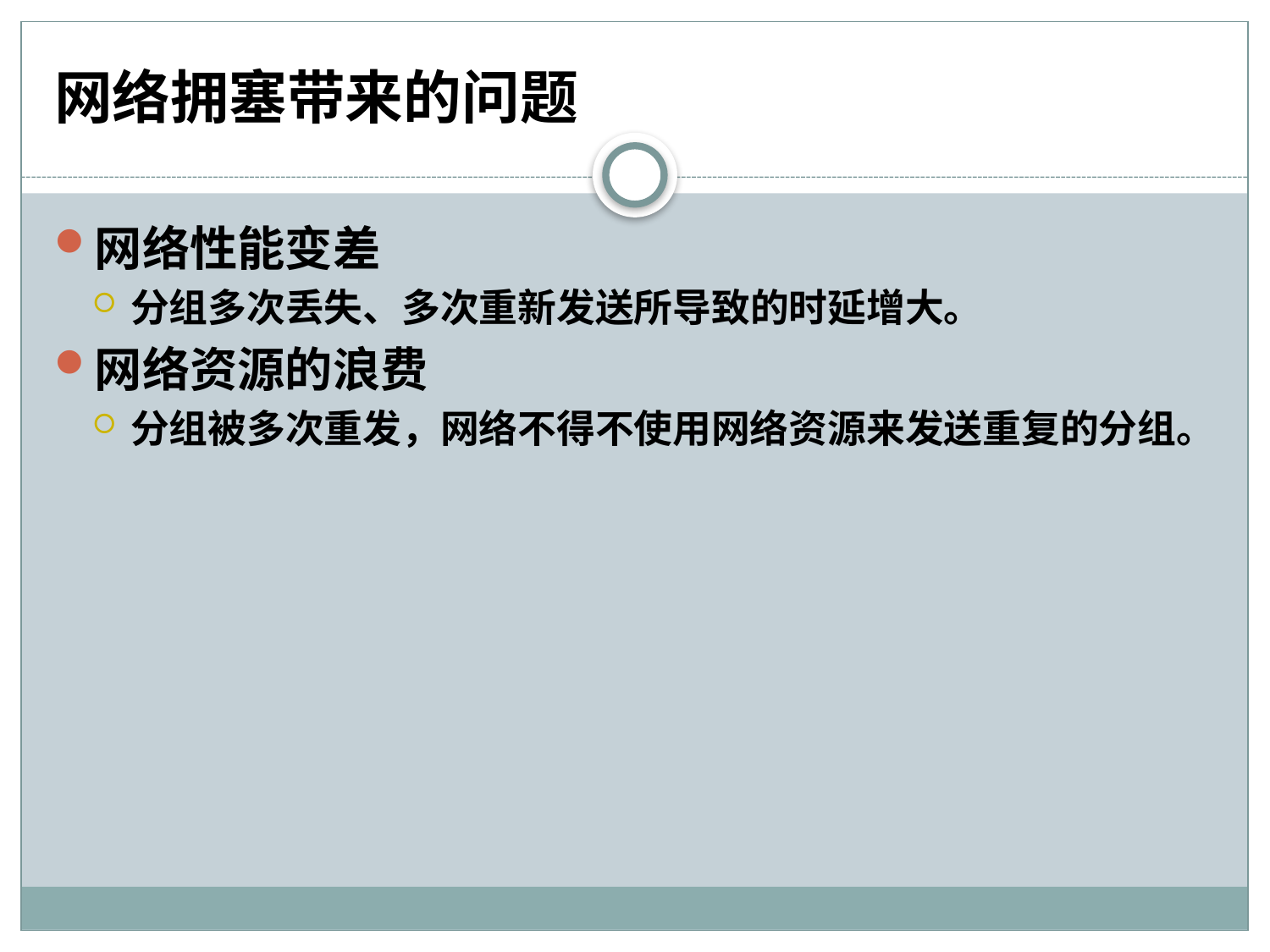

# 网络拥塞带来的问题
网络性能变差
分组多次丢失、多次重新发送所导致的时延增大。
网络资源的浪费
分组被多次重发，网络不得不使用网络资源来发送重复的分组。